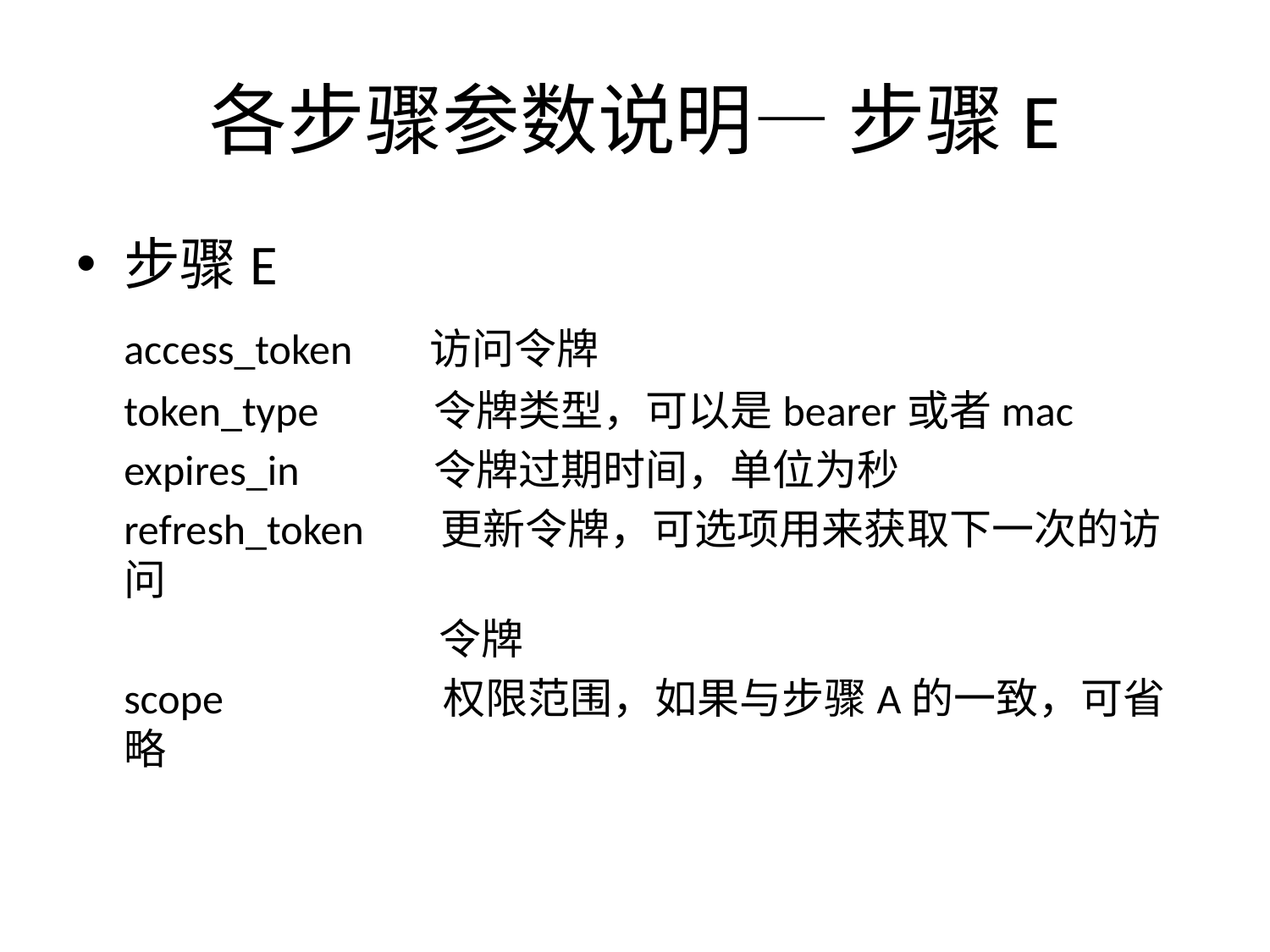

# 各步骤参数说明— 步骤E
步骤E
	access_token       访问令牌
     token_type           令牌类型，可以是bearer或者mac
     expires_in             令牌过期时间，单位为秒
     refresh_token       更新令牌，可选项用来获取下一次的访问
                                     令牌
     scope                      权限范围，如果与步骤A的一致，可省略